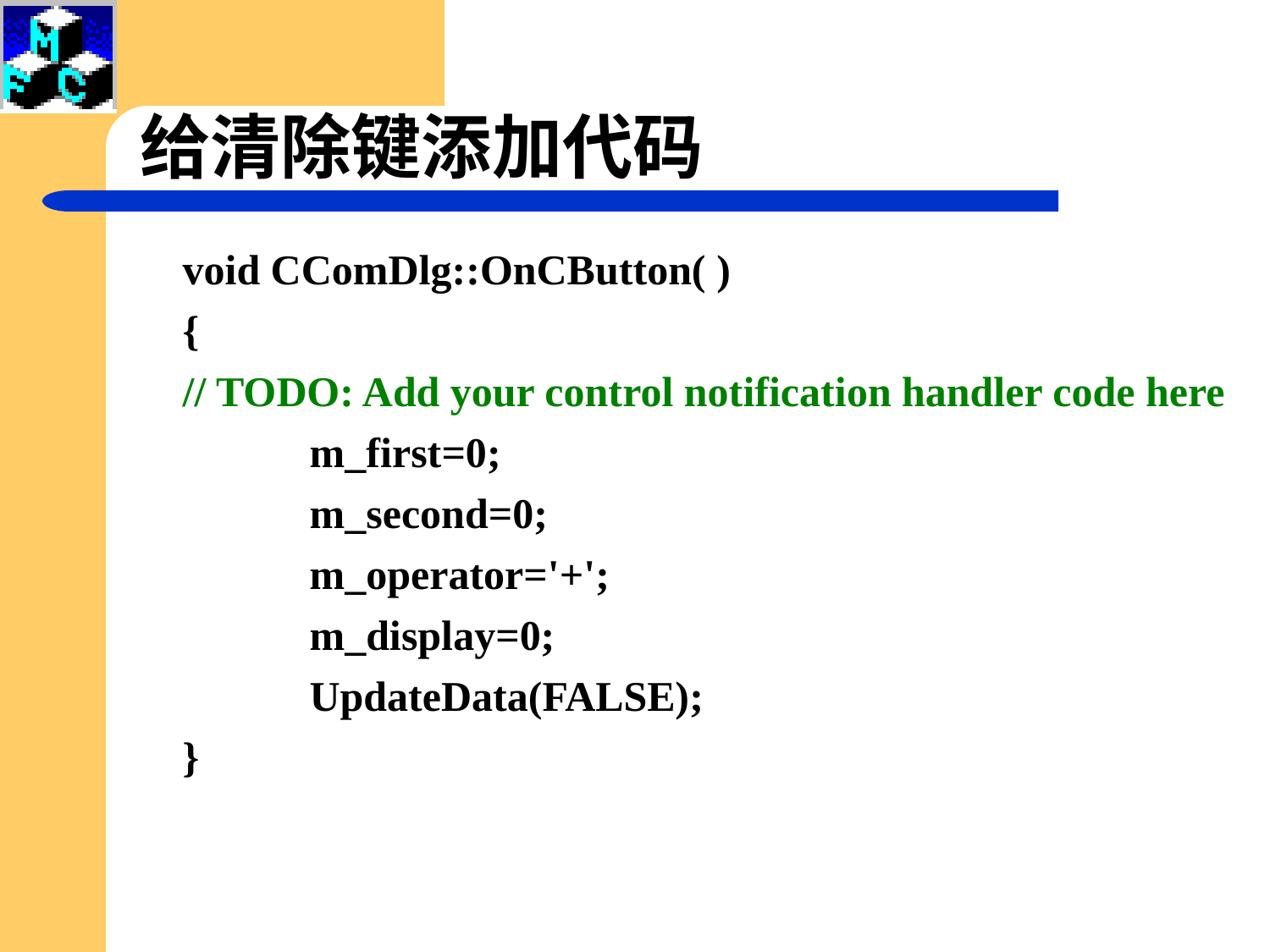

# 给清除键添加代码
void CComDlg::OnCButton( )
{
// TODO: Add your control notification handler code here
	m_first=0;
	m_second=0;
	m_operator='+';
	m_display=0;
	UpdateData(FALSE);
}